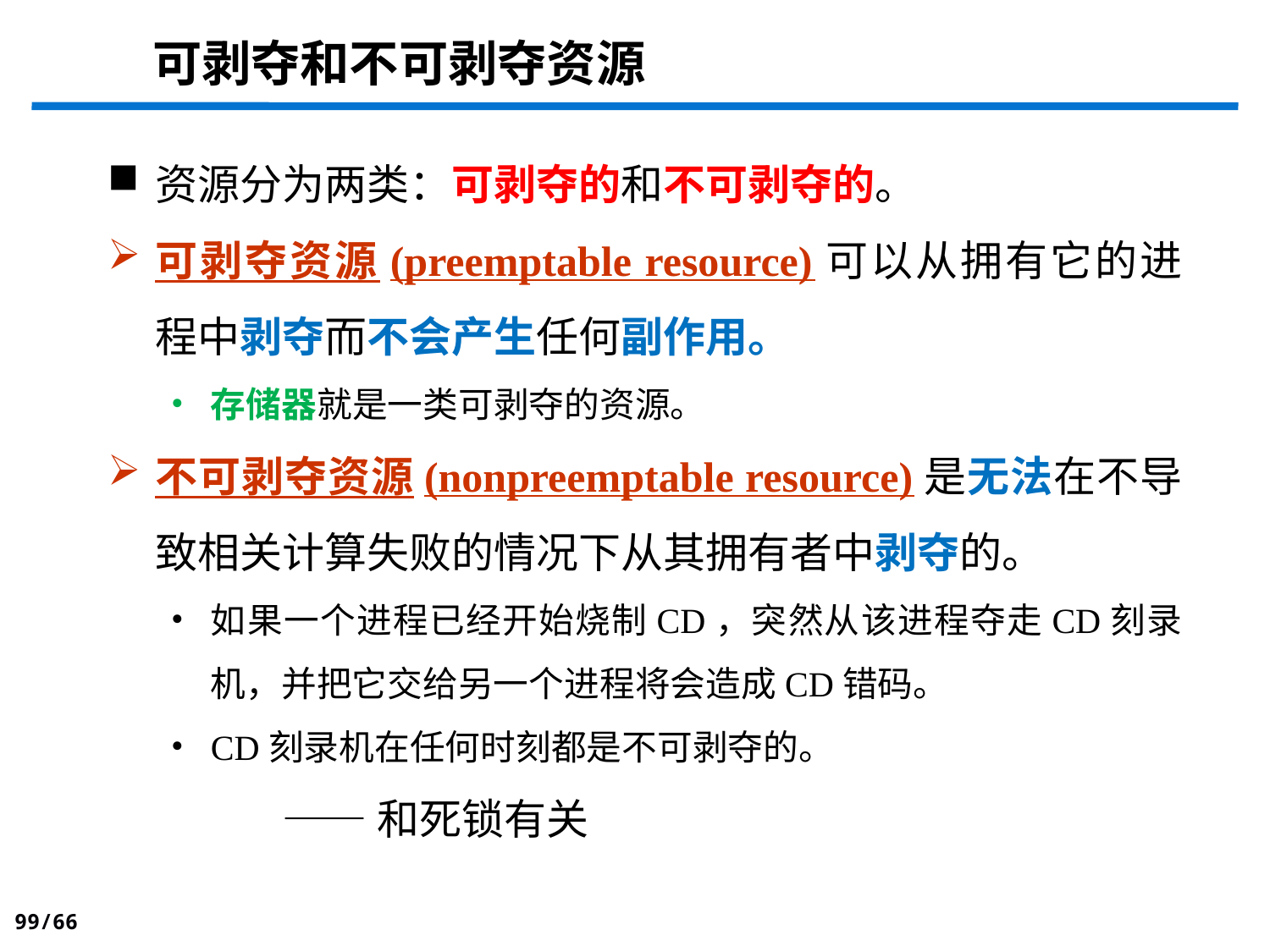

# 可剥夺和不可剥夺资源
资源分为两类：可剥夺的和不可剥夺的。
可剥夺资源(preemptable resource)可以从拥有它的进程中剥夺而不会产生任何副作用。
存储器就是一类可剥夺的资源。
不可剥夺资源(nonpreemptable resource)是无法在不导致相关计算失败的情况下从其拥有者中剥夺的。
如果一个进程已经开始烧制CD，突然从该进程夺走CD刻录机，并把它交给另一个进程将会造成CD错码。
CD刻录机在任何时刻都是不可剥夺的。
     	——和死锁有关